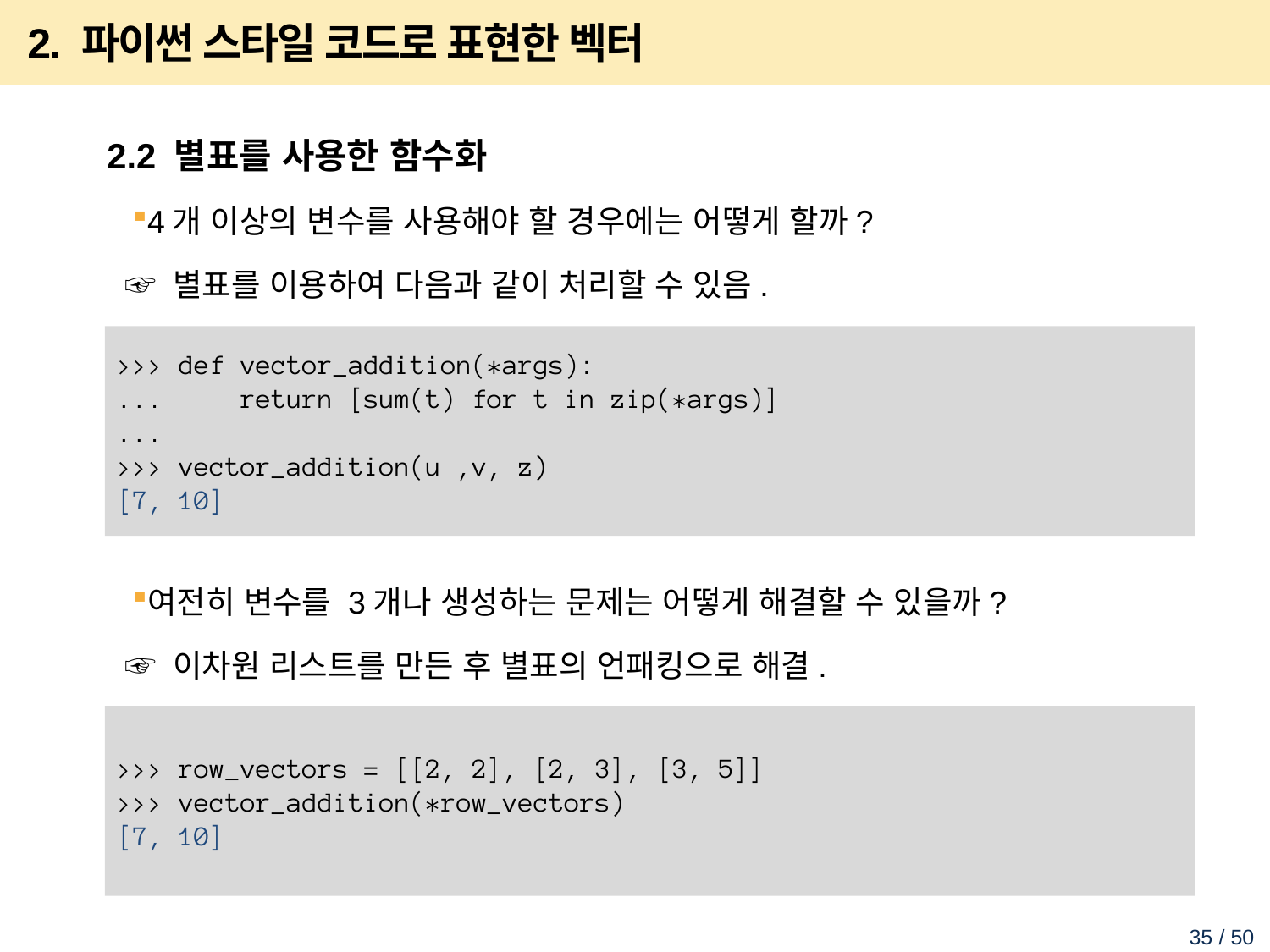

# 2. 파이썬 스타일 코드로 표현한 벡터
2.2 별표를 사용한 함수화
4개 이상의 변수를 사용해야 할 경우에는 어떻게 할까?
  ☞ 별표를 이용하여 다음과 같이 처리할 수 있음.

여전히 변수를 3개나 생성하는 문제는 어떻게 해결할 수 있을까?
  ☞ 이차원 리스트를 만든 후 별표의 언패킹으로 해결.

>>> def vector_addition(*args):
...     return [sum(t) for t in zip(*args)]
...
>>> vector_addition(u ,v, z)
[7, 10]
>>> row_vectors = [[2, 2], [2, 3], [3, 5]]
>>> vector_addition(*row_vectors)
[7, 10]